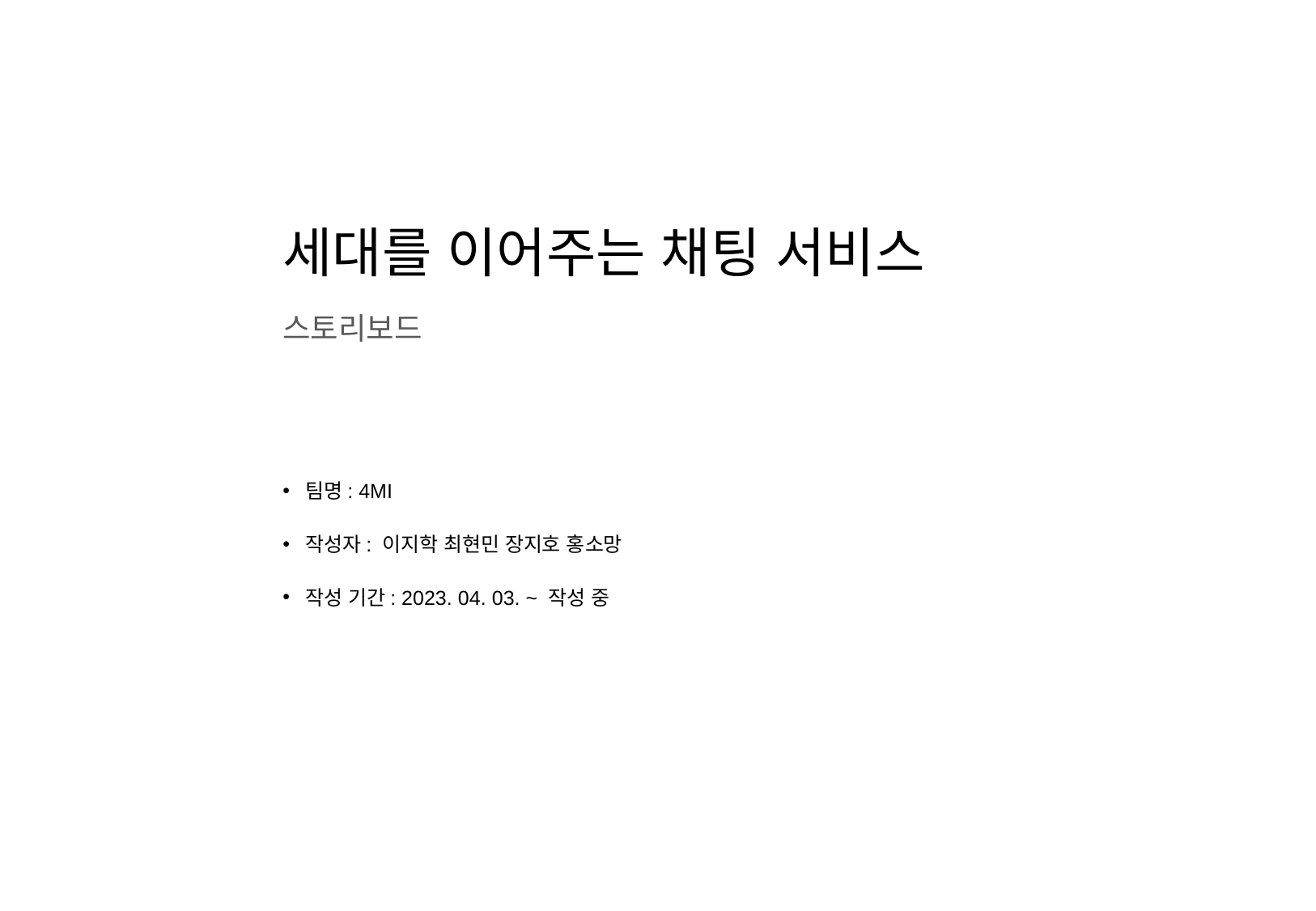

세대를 이어주는 채팅 서비스
스토리보드
팀명: 4MI
작성자: 이지학 최현민 장지호 홍소망
작성 기간: 2023. 04. 03. ~ 작성 중